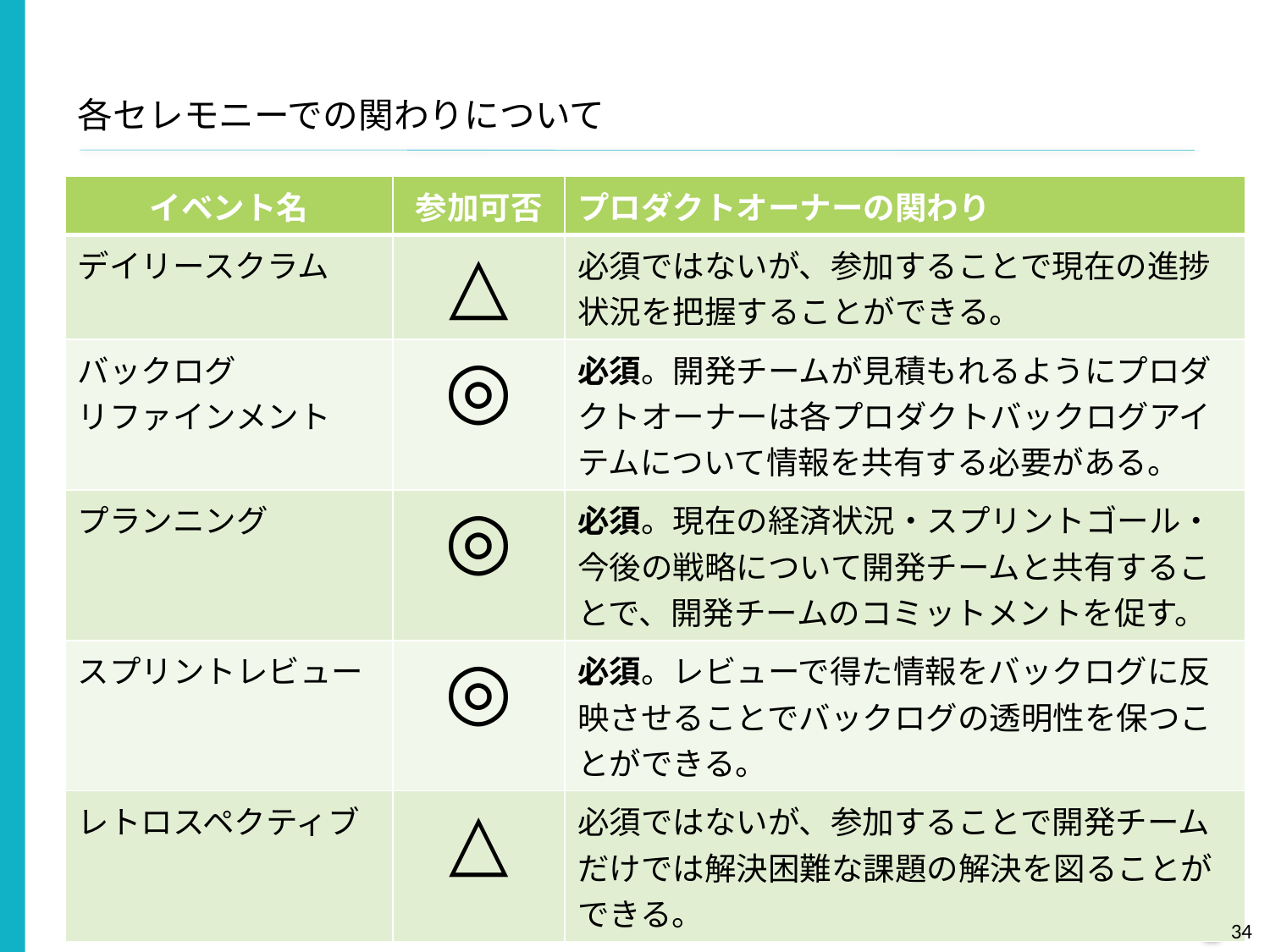

# 各セレモニーでの関わりについて
| イベント名 | 参加可否 | プロダクトオーナーの関わり |
| --- | --- | --- |
| デイリースクラム | △ | 必須ではないが、参加することで現在の進捗状況を把握することができる。 |
| バックログ リファインメント | ◎ | 必須。開発チームが見積もれるようにプロダクトオーナーは各プロダクトバックログアイテムについて情報を共有する必要がある。 |
| プランニング | ◎ | 必須。現在の経済状況・スプリントゴール・今後の戦略について開発チームと共有することで、開発チームのコミットメントを促す。 |
| スプリントレビュー | ◎ | 必須。レビューで得た情報をバックログに反映させることでバックログの透明性を保つことができる。 |
| レトロスペクティブ | △ | 必須ではないが、参加することで開発チームだけでは解決困難な課題の解決を図ることができる。 |
34